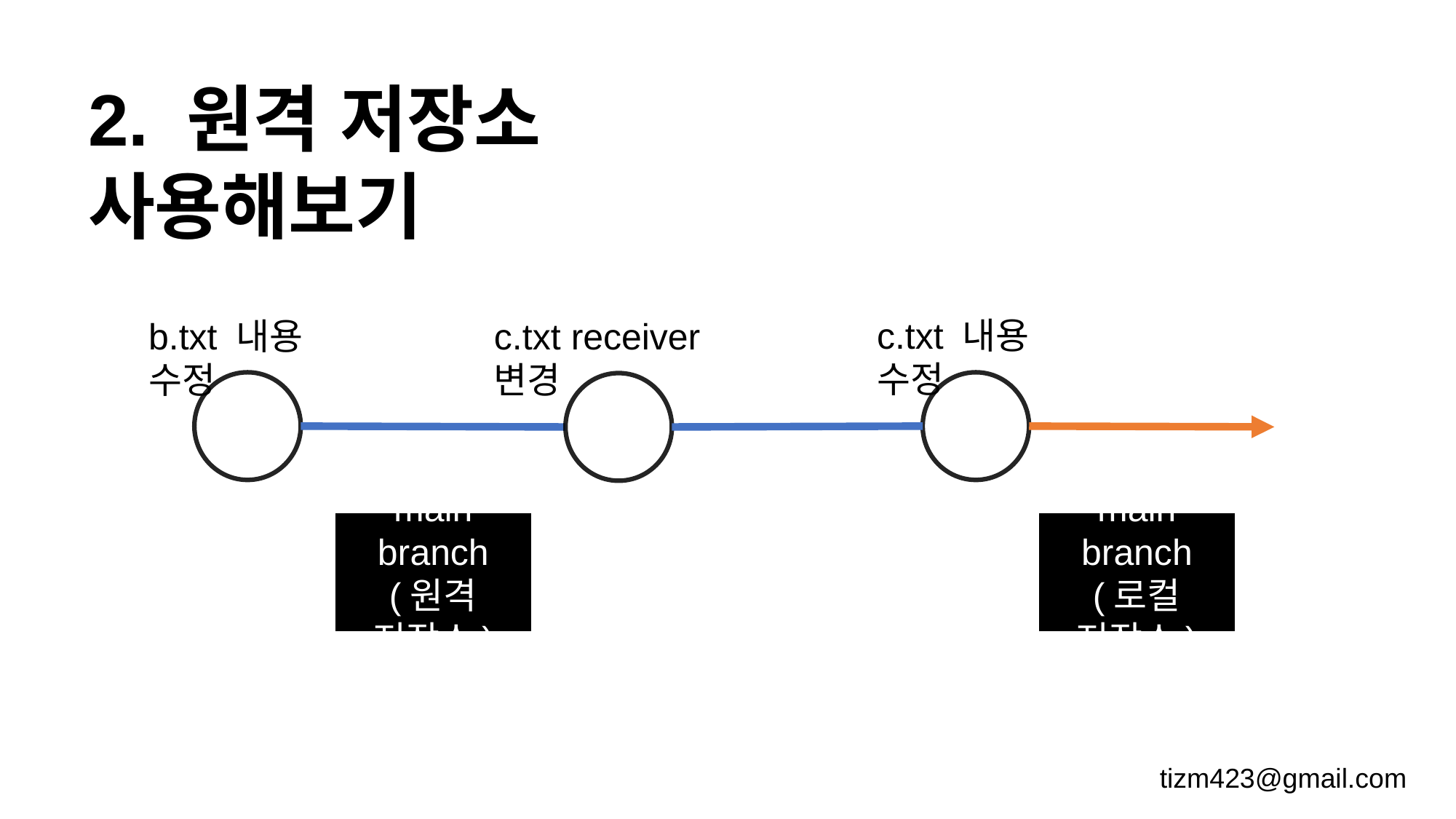

2. 원격 저장소 사용해보기
c.txt 내용 수정
b.txt 내용 수정
c.txt receiver 변경

main branch
(원격 저장소)
main branch
(로컬 저장소)
tizm423@gmail.com